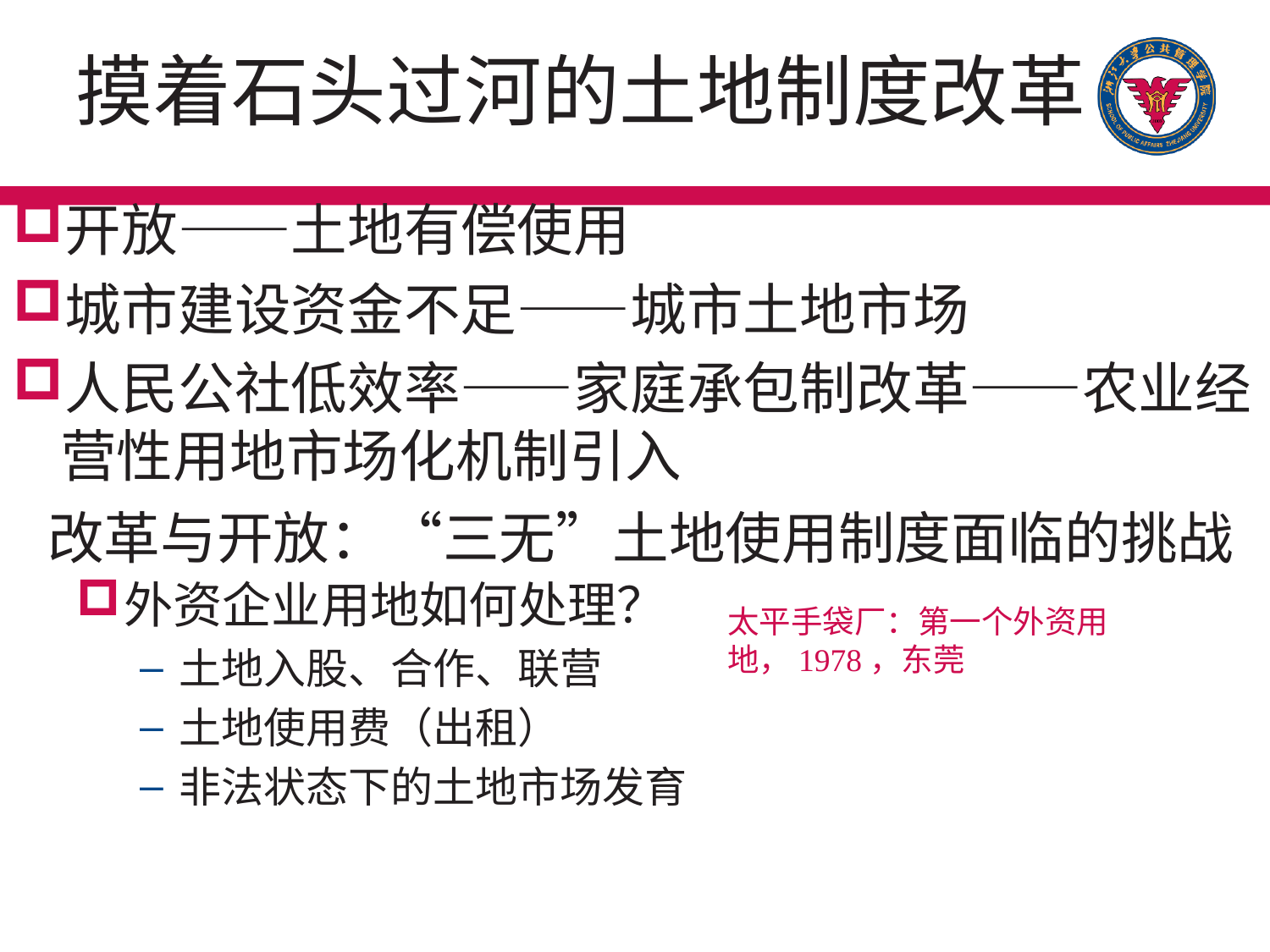

# 摸着石头过河的土地制度改革
开放——土地有偿使用
城市建设资金不足——城市土地市场
人民公社低效率——家庭承包制改革——农业经营性用地市场化机制引入
改革与开放：“三无”土地使用制度面临的挑战
外资企业用地如何处理？
土地入股、合作、联营
土地使用费（出租）
非法状态下的土地市场发育

太平手袋厂：第一个外资用地，1978，东莞